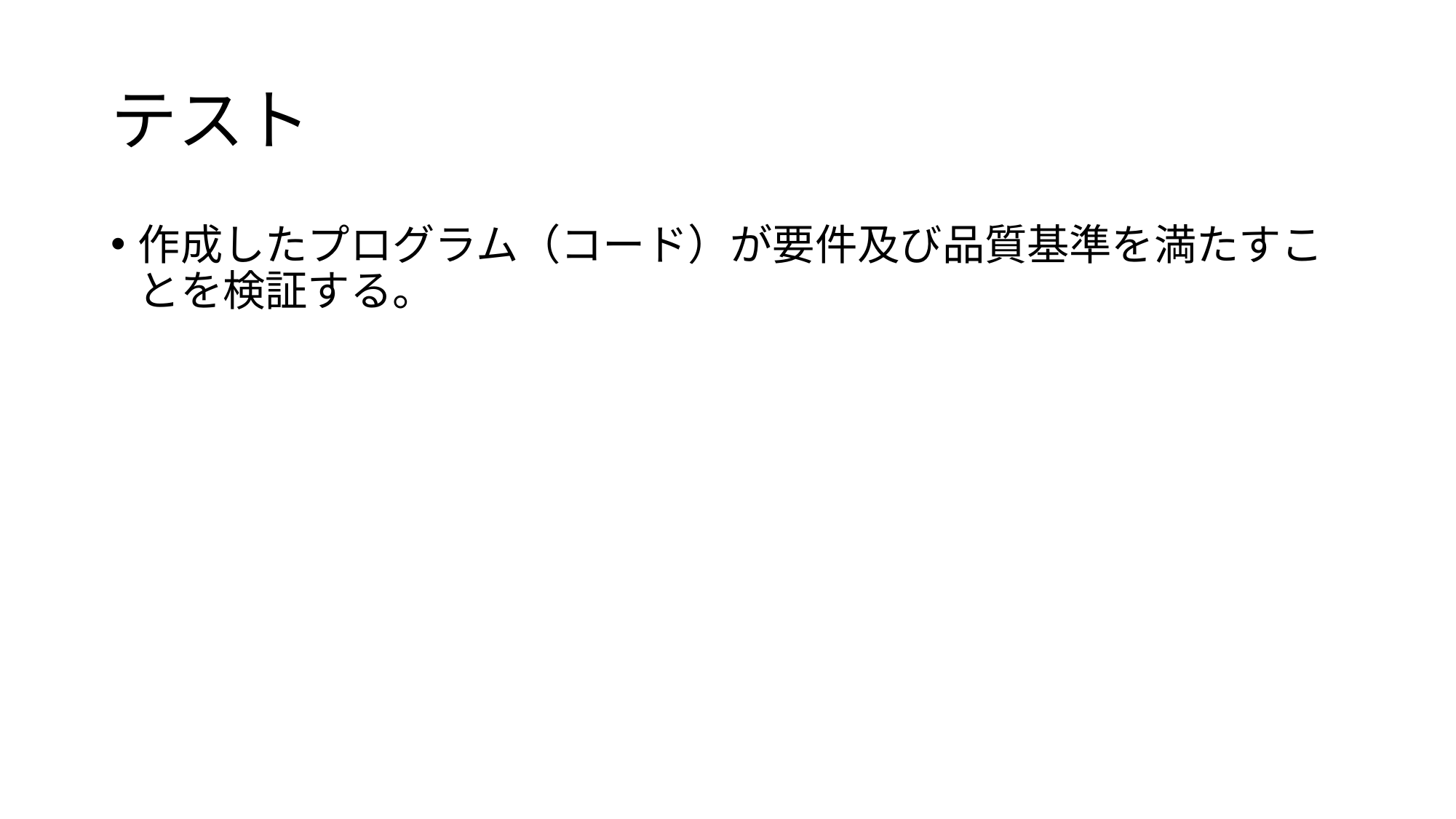

# テスト
作成したプログラム（コード）が要件及び品質基準を満たすことを検証する。